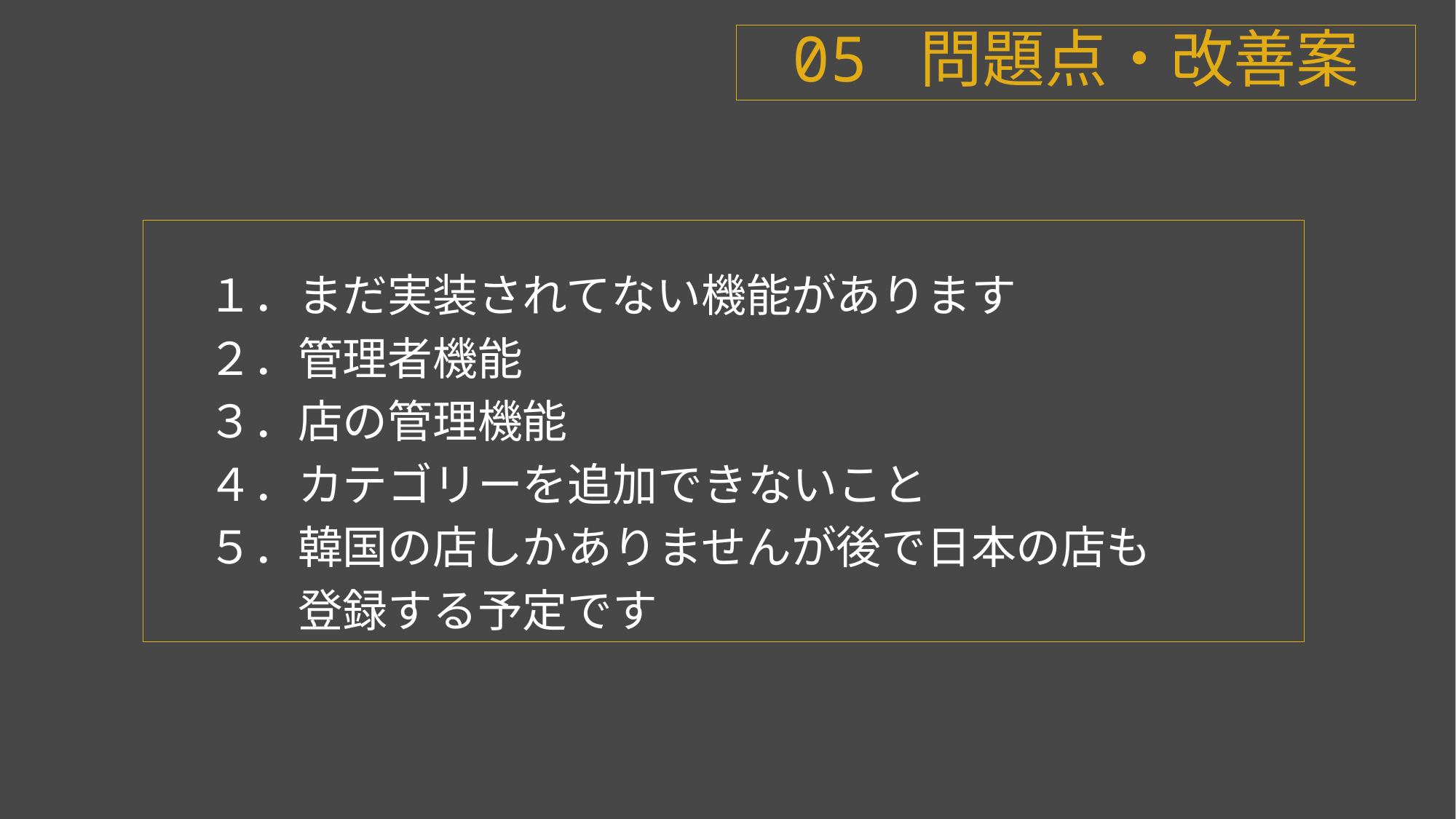

# 05 問題点・改善案

１．まだ実装されてない機能があります
２．管理者機能
３．店の管理機能
４．カテゴリーを追加できないこと
５．韓国の店しかありませんが後で日本の店も
　　登録する予定です